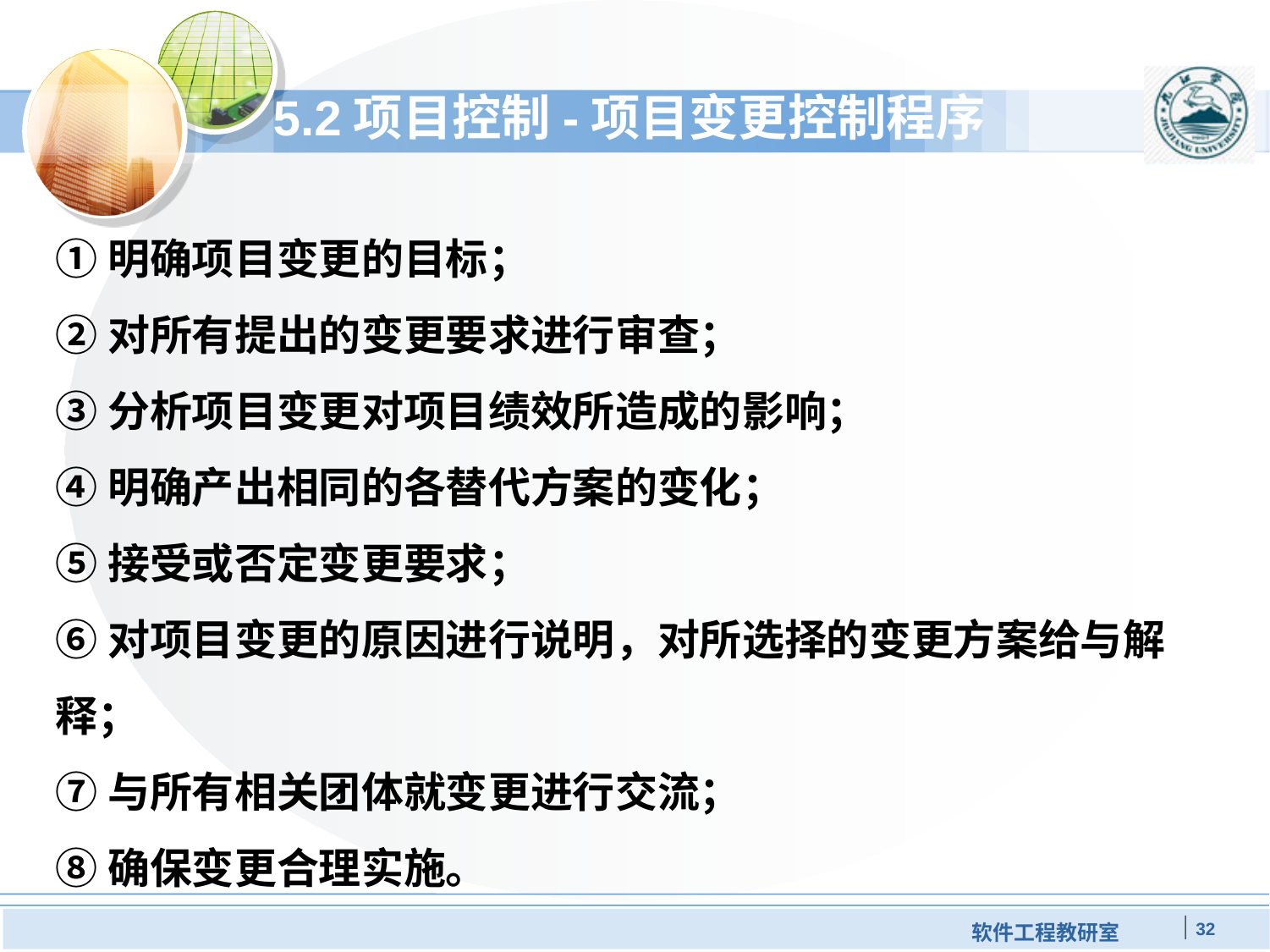

# 5.2项目控制-项目变更控制程序
①明确项目变更的目标；
②对所有提出的变更要求进行审查；
③分析项目变更对项目绩效所造成的影响；
④明确产出相同的各替代方案的变化；
⑤接受或否定变更要求；
⑥对项目变更的原因进行说明，对所选择的变更方案给与解释；
⑦与所有相关团体就变更进行交流；
⑧确保变更合理实施。